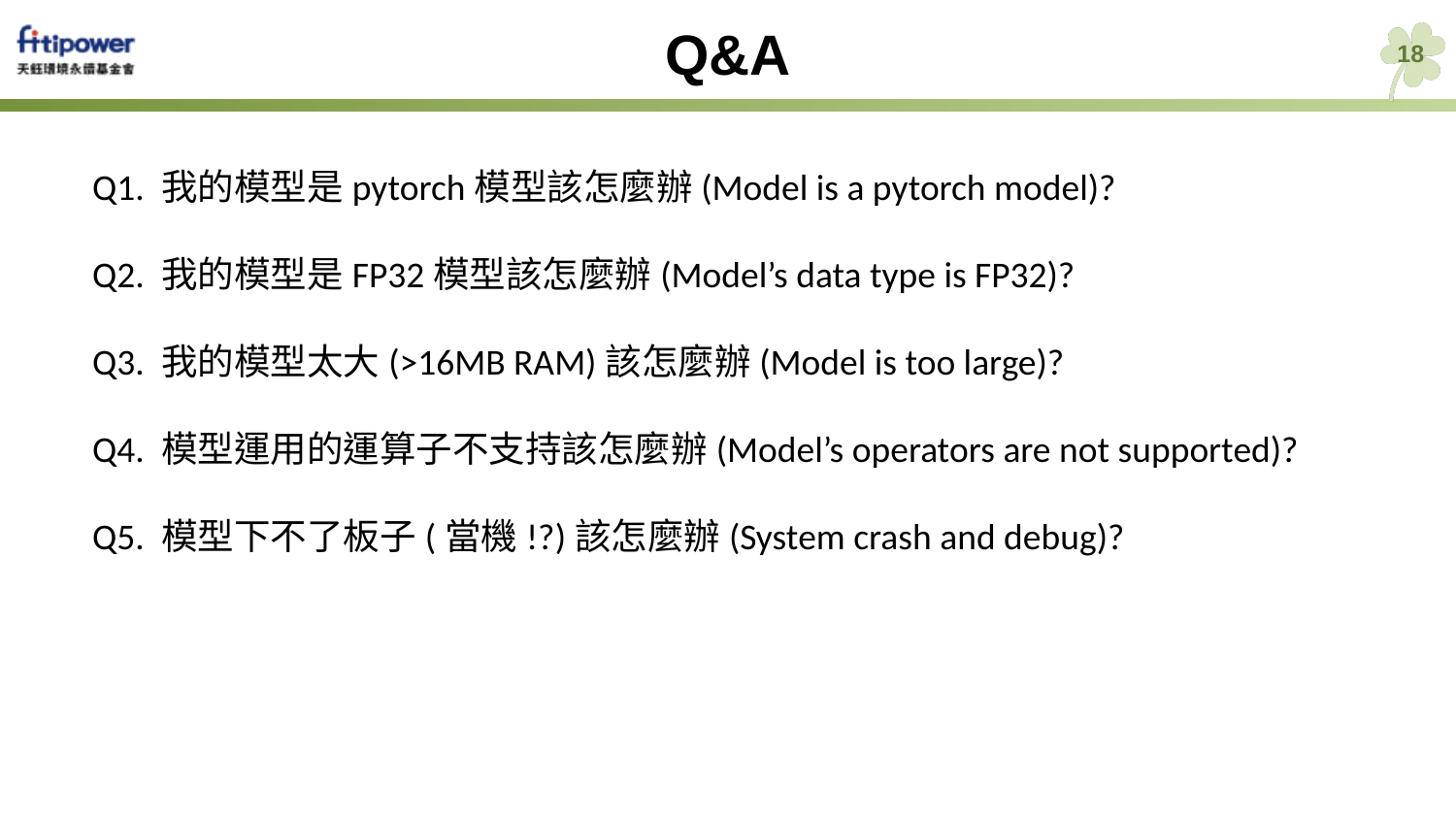

# Q&A
18
Q1. 我的模型是pytorch模型該怎麼辦(Model is a pytorch model)?

Q2. 我的模型是FP32模型該怎麼辦(Model’s data type is FP32)?

Q3. 我的模型太大(>16MB RAM)該怎麼辦(Model is too large)?

Q4. 模型運用的運算子不支持該怎麼辦(Model’s operators are not supported)?

Q5. 模型下不了板子(當機!?)該怎麼辦(System crash and debug)?